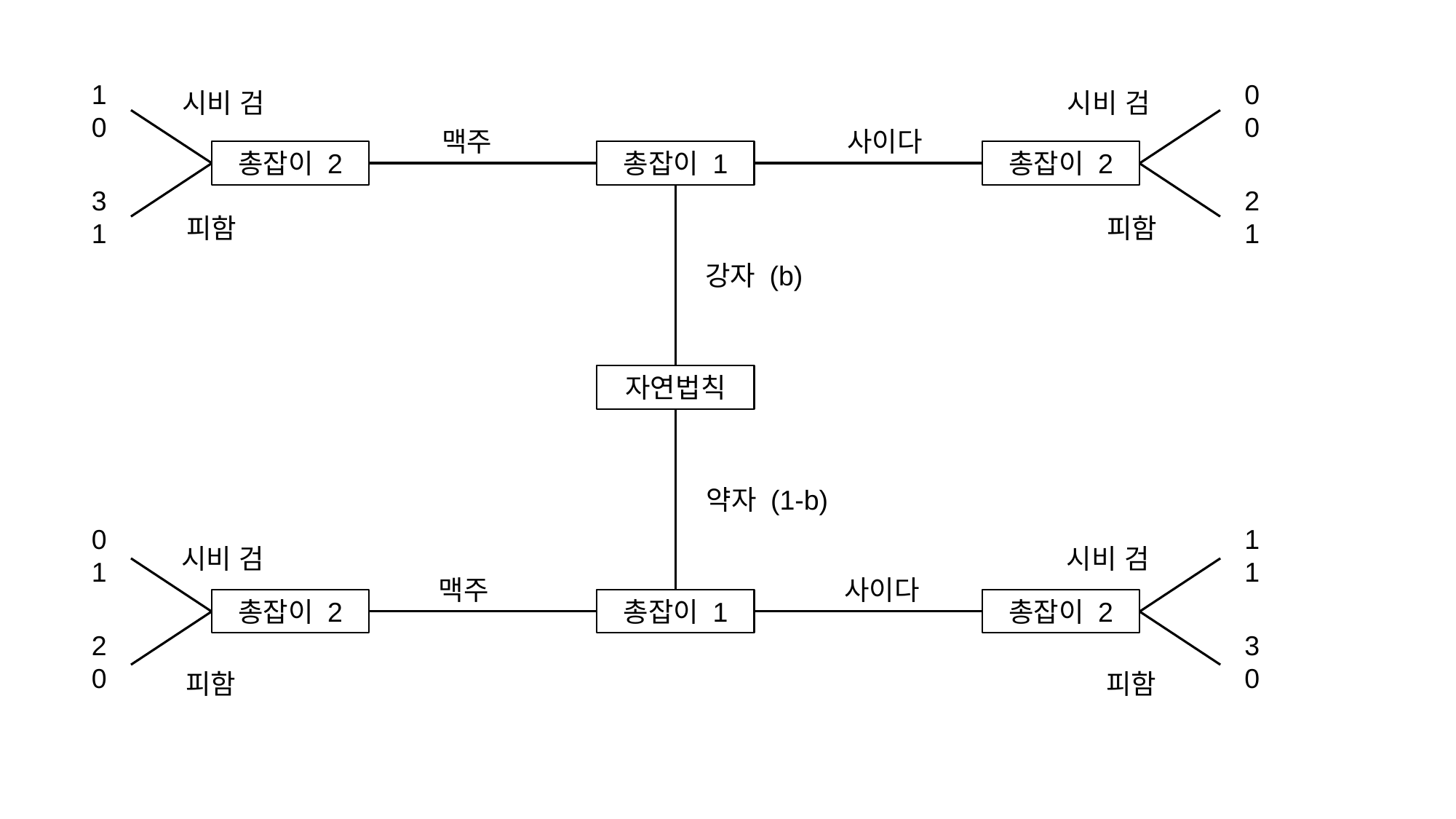

10
0
0
시비 검
시비 검
맥주
사이다
총잡이 2
총잡이 1
총잡이 2
31
21
피함
피함
강자 (b)
자연법칙
약자 (1-b)
0
1
1
1
시비 검
시비 검
맥주
사이다
총잡이 2
총잡이 1
총잡이 2
2
0
3
0
피함
피함